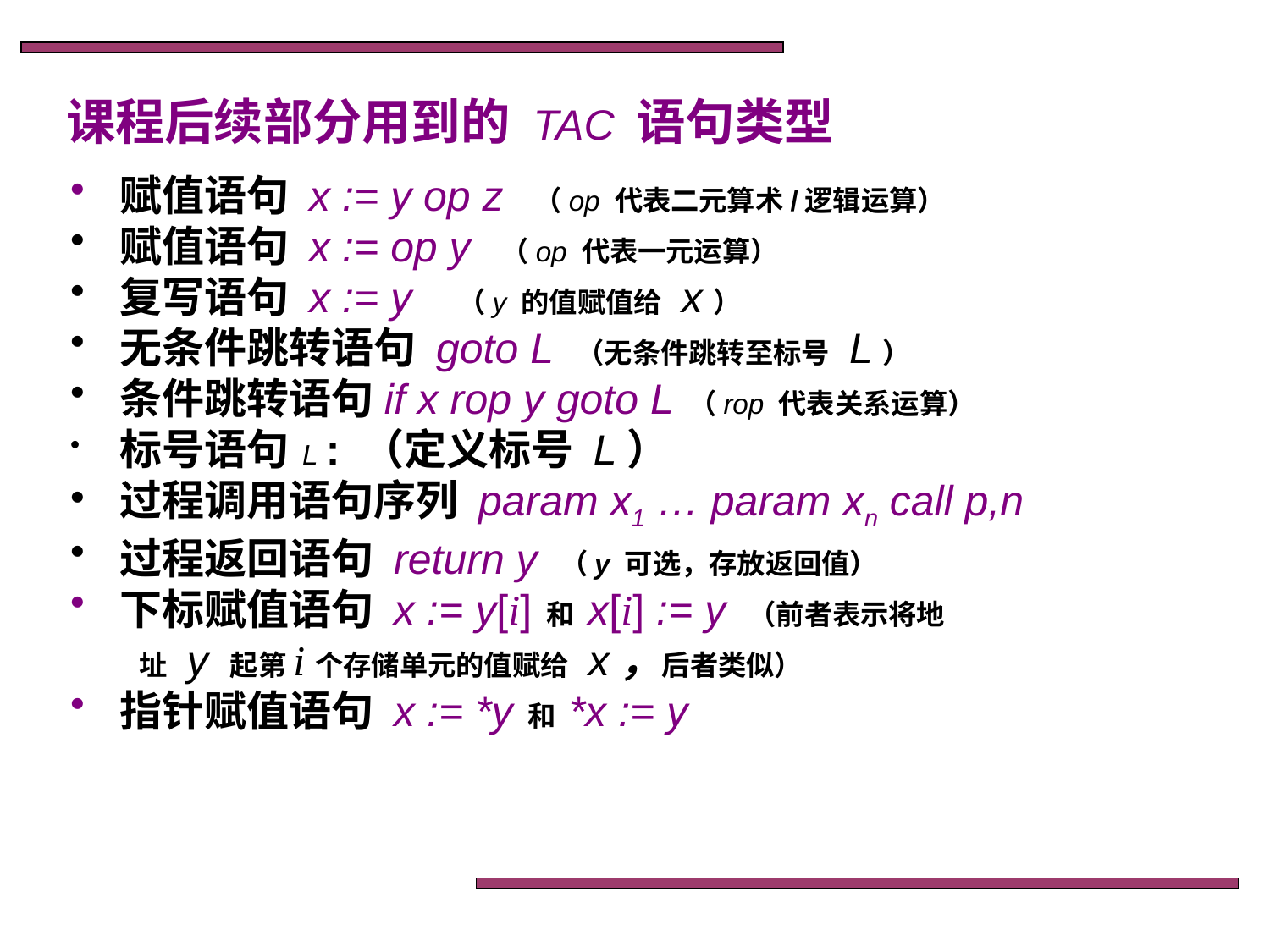

课程后续部分用到的 TAC 语句类型

 赋值语句 x := y op z   （op 代表二元算术/逻辑运算）
 赋值语句 x := op y   （op 代表一元运算）
 复写语句 x := y   （y 的值赋值给 x）
 无条件跳转语句 goto L  （无条件跳转至标号 L）
 条件跳转语句if x rop y goto L （rop 代表关系运算）
  标号语句 L : （定义标号 L）
 过程调用语句序列 param x1 … param xn call p,n
 过程返回语句 return y （y 可选，存放返回值）
 下标赋值语句 x := y[i] 和 x[i] := y （前者表示将地
   址 y 起第i个存储单元的值赋给 x，后者类似）
 指针赋值语句 x := *y 和 *x := y